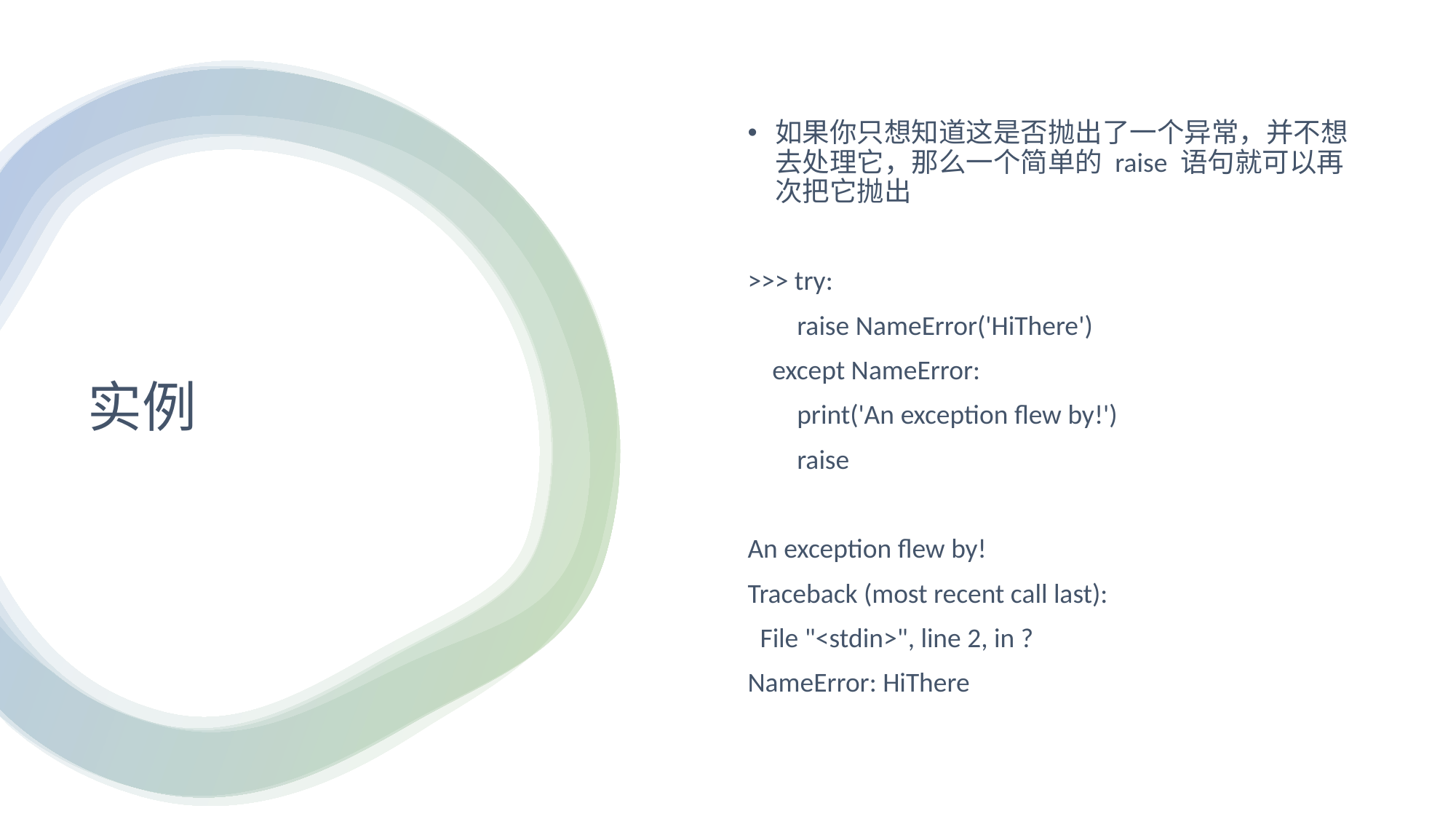

如果你只想知道这是否抛出了一个异常，并不想去处理它，那么一个简单的 raise 语句就可以再次把它抛出

>>> try:
        raise NameError('HiThere')
    except NameError:
        print('An exception flew by!')
        raise

An exception flew by!
Traceback (most recent call last):
  File "<stdin>", line 2, in ?
NameError: HiThere
# 实例